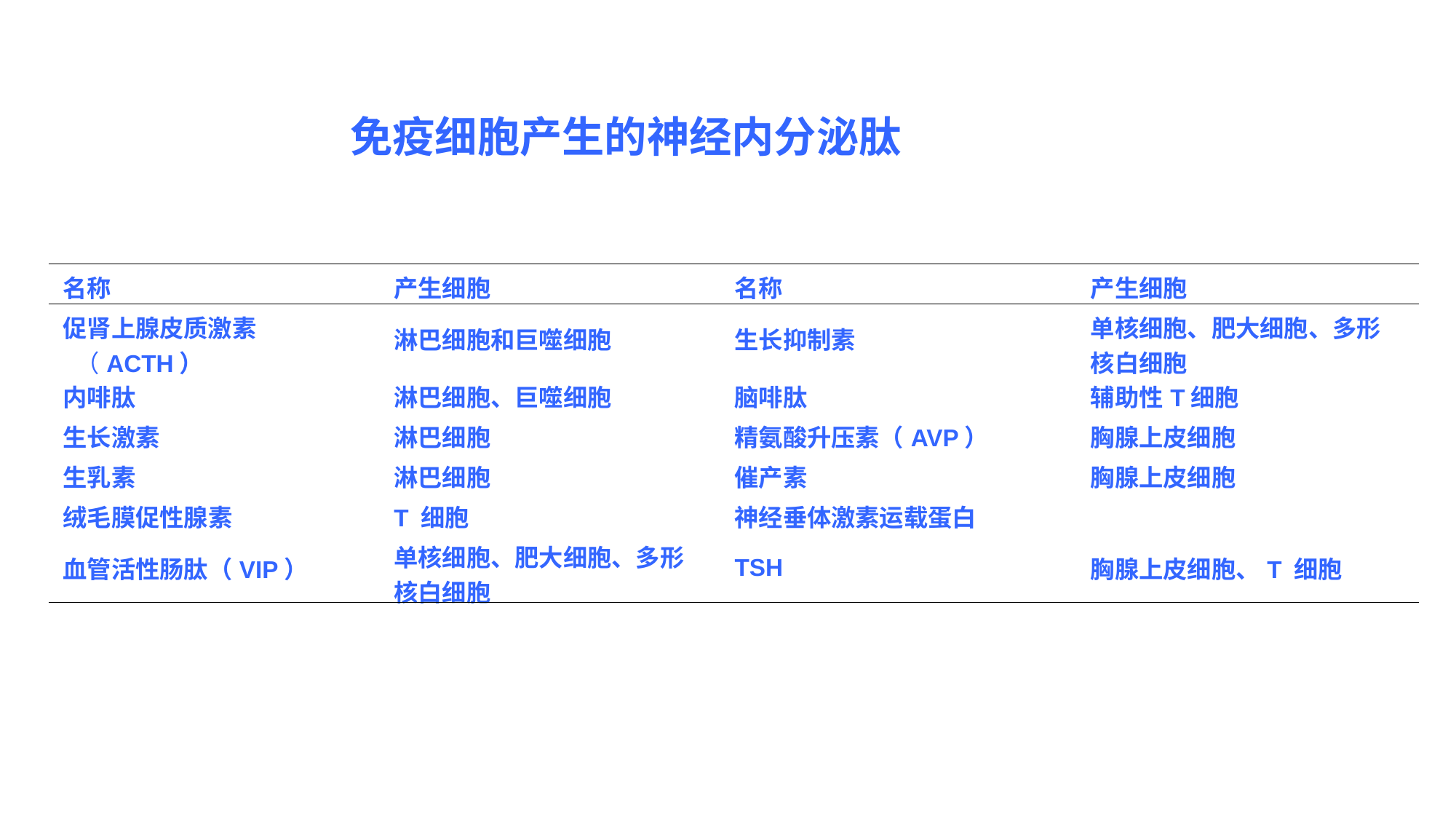

免疫细胞产生的神经内分泌肽
| 名称 | 产生细胞 | 名称 | 产生细胞 |
| --- | --- | --- | --- |
| 促肾上腺皮质激素 （ACTH） | 淋巴细胞和巨噬细胞 | 生长抑制素 | 单核细胞、肥大细胞、多形核白细胞 |
| 内啡肽 | 淋巴细胞、巨噬细胞 | 脑啡肽 | 辅助性T细胞 |
| 生长激素 | 淋巴细胞 | 精氨酸升压素（AVP） | 胸腺上皮细胞 |
| 生乳素 | 淋巴细胞 | 催产素 | 胸腺上皮细胞 |
| 绒毛膜促性腺素 | T 细胞 | 神经垂体激素运载蛋白 |  |
| 血管活性肠肽（VIP） | 单核细胞、肥大细胞、多形核白细胞 | TSH | 胸腺上皮细胞、T 细胞 |